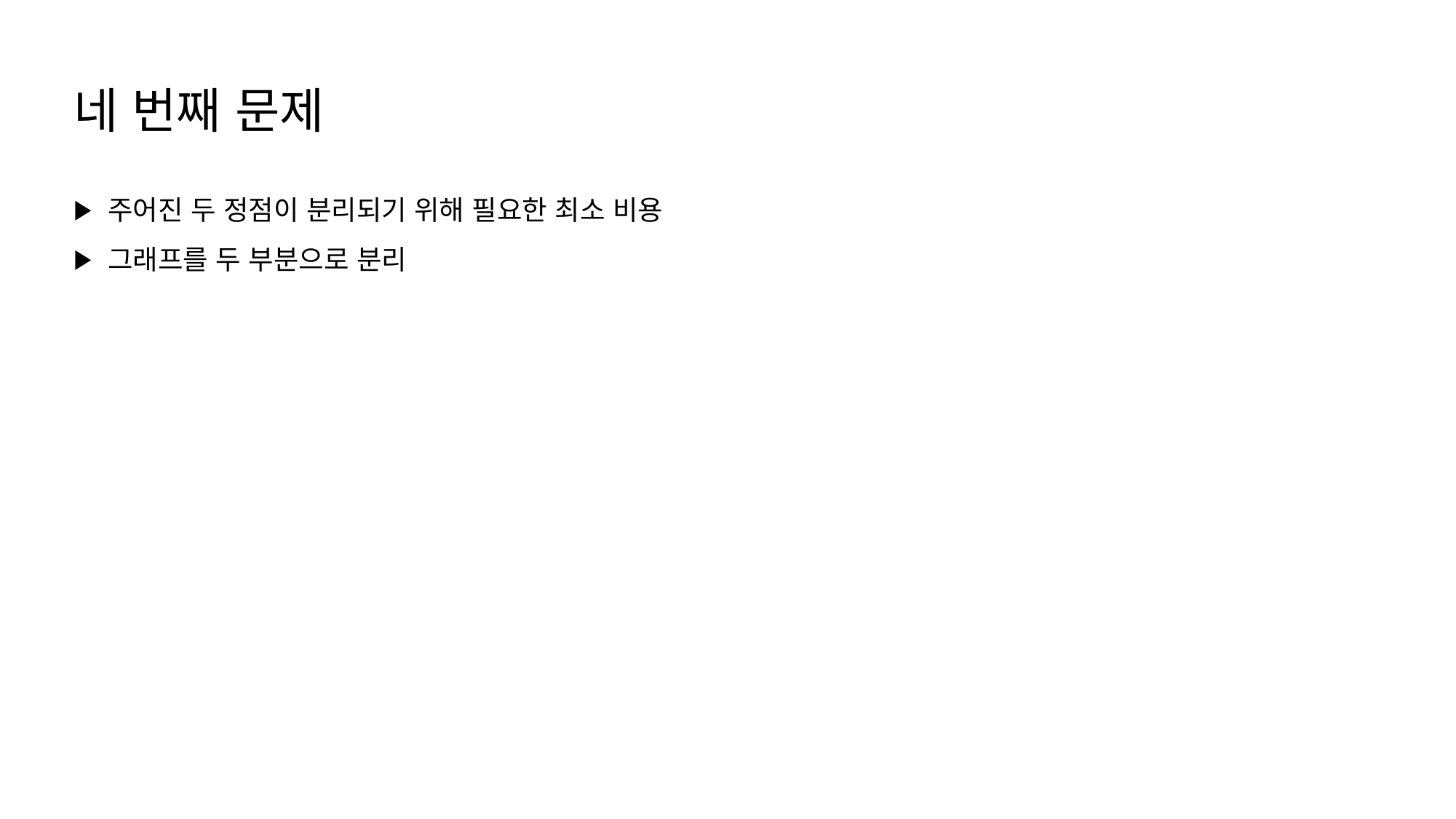

네 번째 문제
주어진 두 정점이 분리되기 위해 필요한 최소 비용
그래프를 두 부분으로 분리